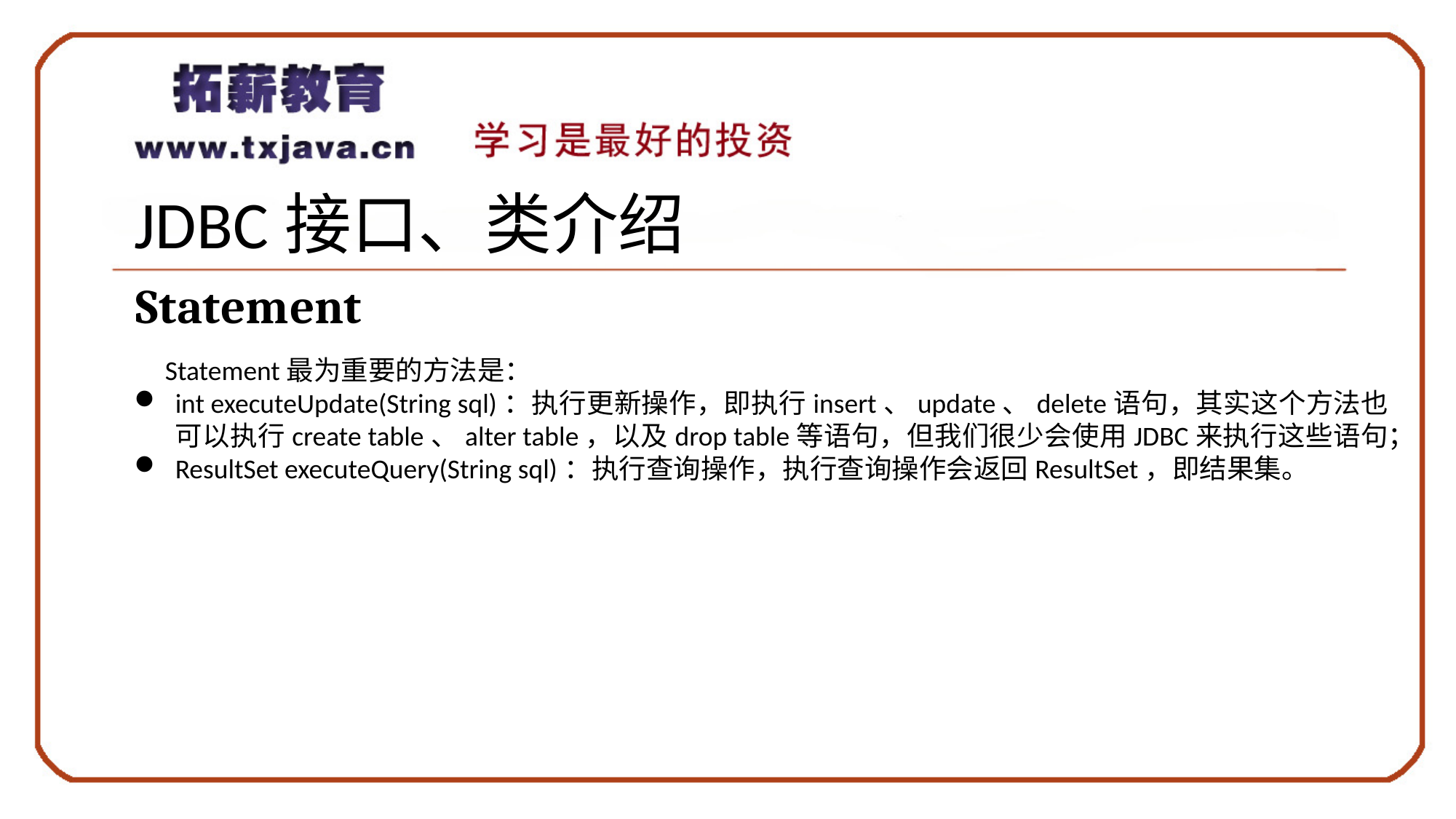

# JDBC接口、类介绍
Statement
Statement最为重要的方法是：
int executeUpdate(String sql)：执行更新操作，即执行insert、update、delete语句，其实这个方法也可以执行create table、alter table，以及drop table等语句，但我们很少会使用JDBC来执行这些语句；
ResultSet executeQuery(String sql)：执行查询操作，执行查询操作会返回ResultSet，即结果集。